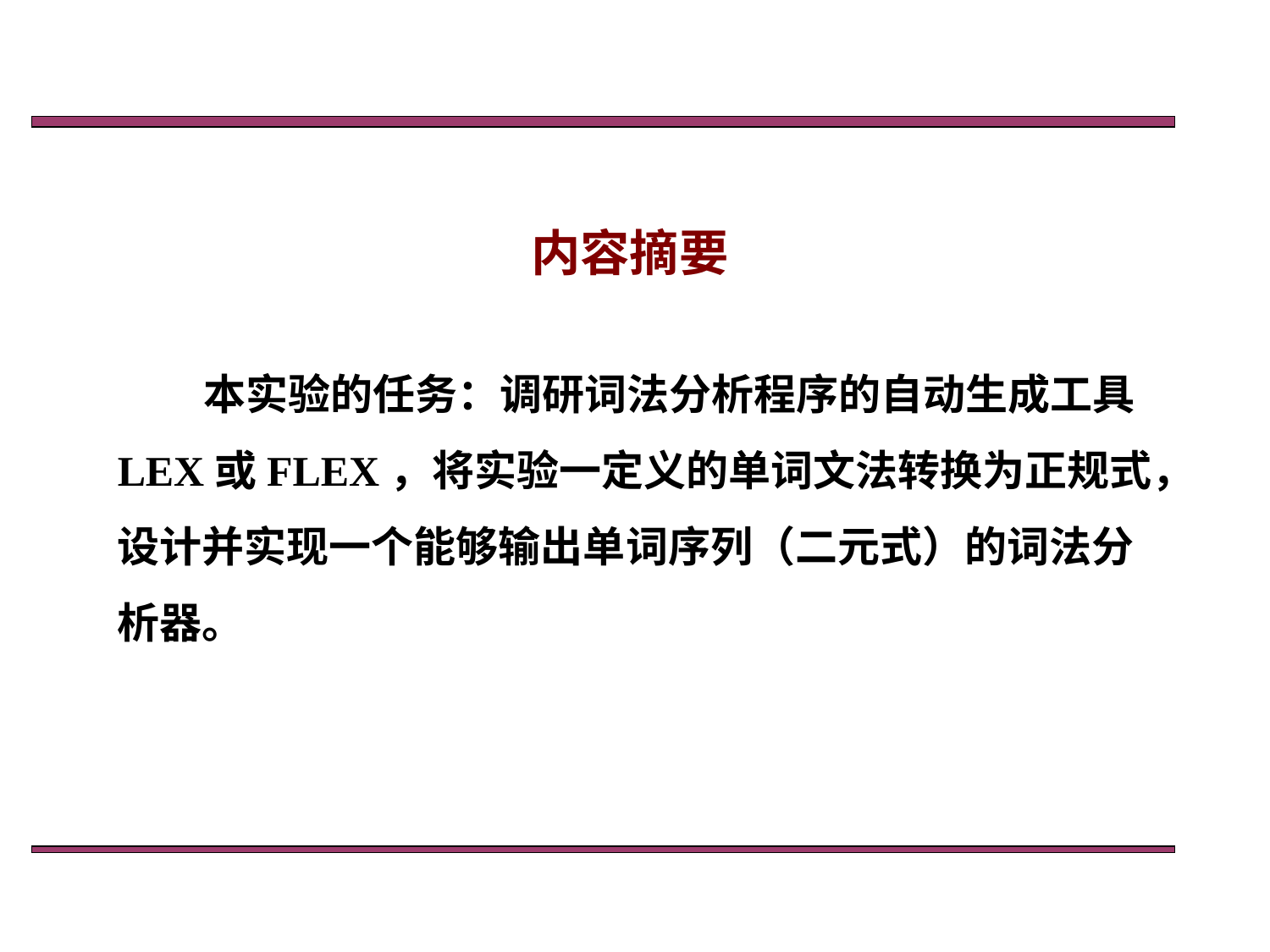

内容摘要
本实验的任务：调研词法分析程序的自动生成工具LEX或FLEX，将实验一定义的单词文法转换为正规式，设计并实现一个能够输出单词序列（二元式）的词法分析器。
2